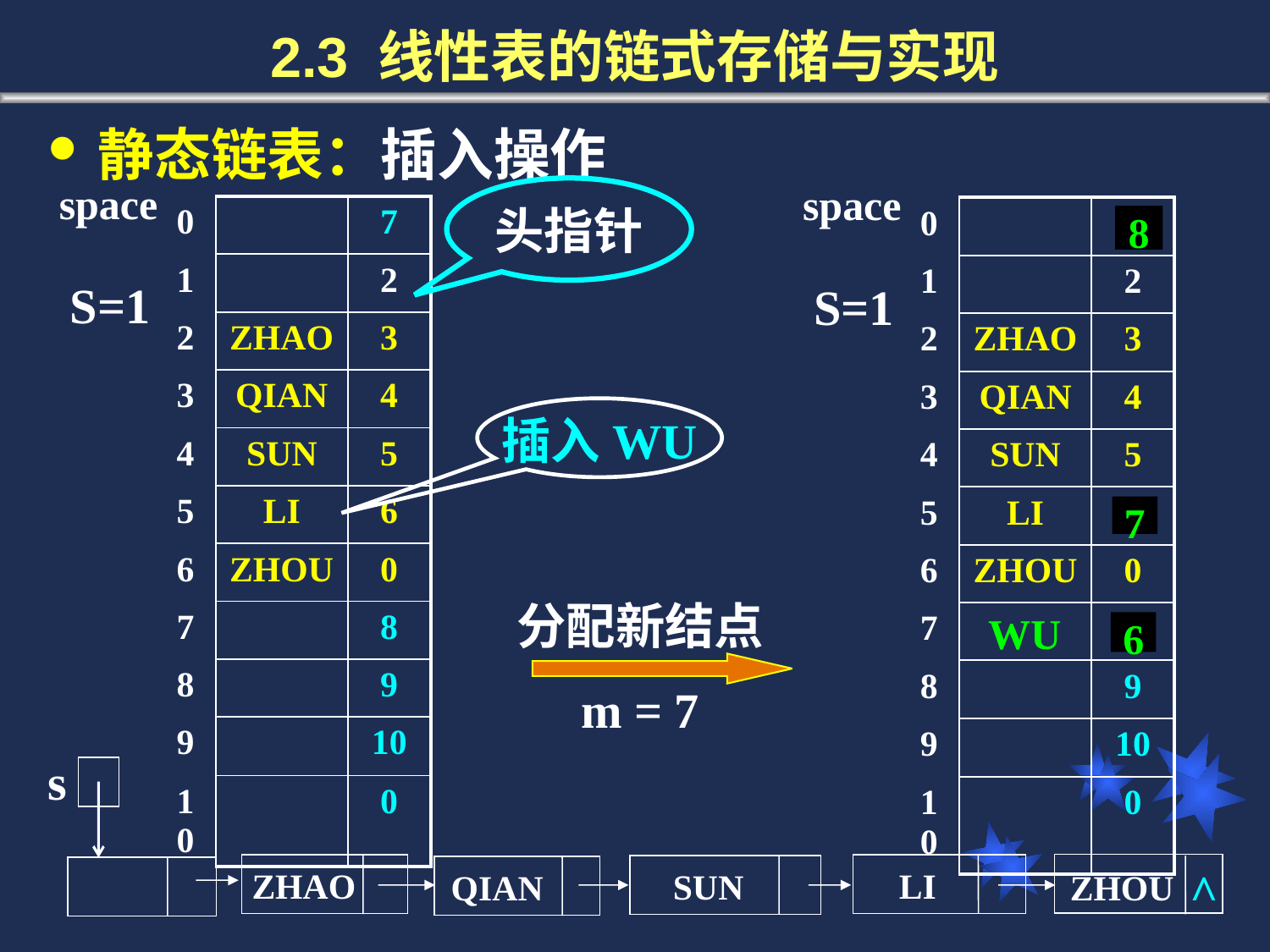

# 2.3 线性表的链式存储与实现
静态链表：插入操作
space
space
头指针
| 0 |  | 7 |
| --- | --- | --- |
| 1 |  | 2 |
| 2 | ZHAO | 3 |
| 3 | QIAN | 4 |
| 4 | SUN | 5 |
| 5 | LI | 6 |
| 6 | ZHOU | 0 |
| 7 |  | 8 |
| 8 |  | 9 |
| 9 |  | 10 |
| 10 |  | 0 |
| 0 |  | 7 |
| --- | --- | --- |
| 1 |  | 2 |
| 2 | ZHAO | 3 |
| 3 | QIAN | 4 |
| 4 | SUN | 5 |
| 5 | LI | 6 |
| 6 | ZHOU | 0 |
| 7 |  | 8 |
| 8 |  | 9 |
| 9 |  | 10 |
| 10 |  | 0 |
8
S=1
S=1
插入WU
7
分配新结点
m = 7

WU
6

s

^

LI
ZHAO

SUN
QIAN
ZHOU